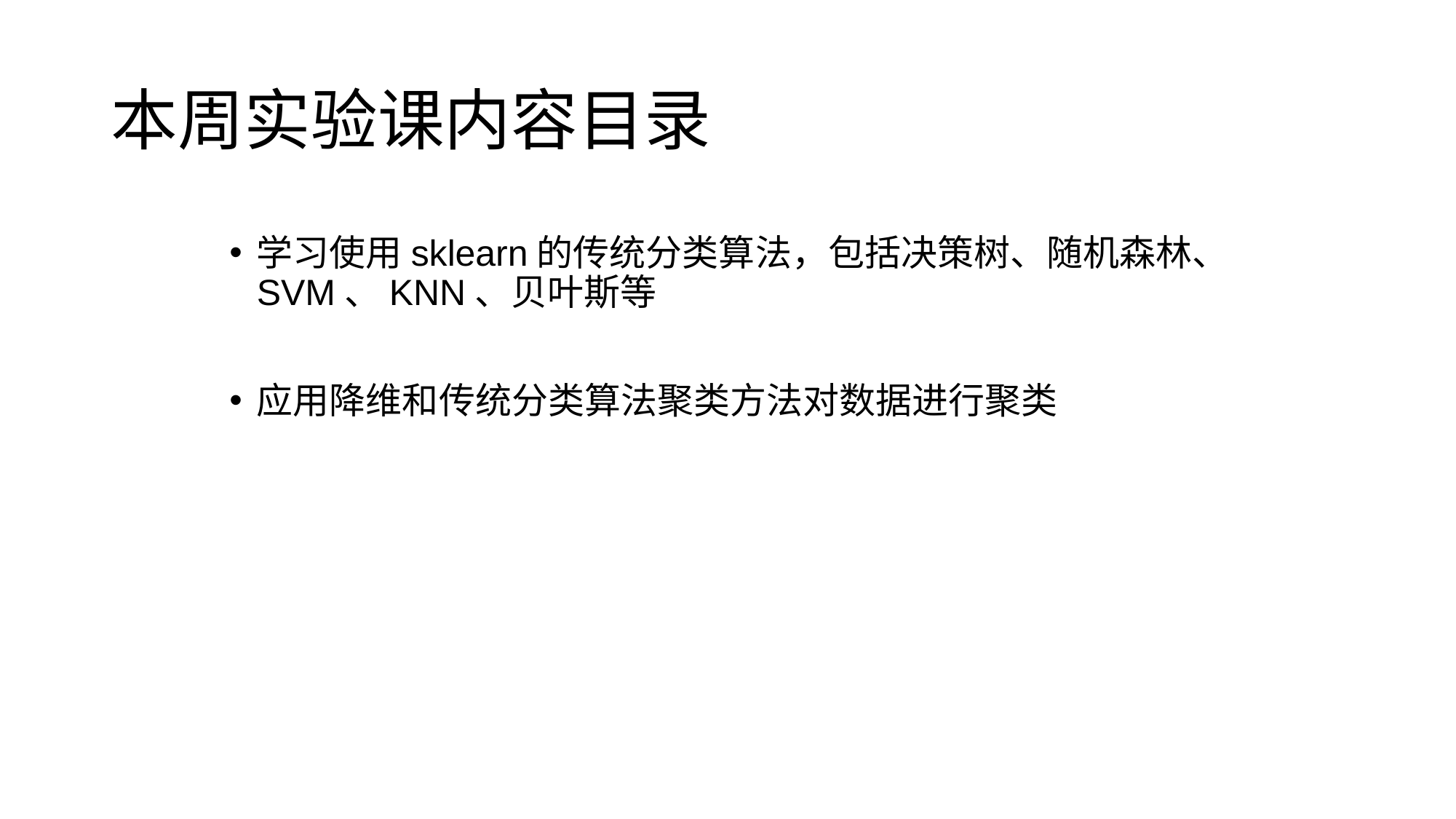

# 本周实验课内容目录
学习使用sklearn的传统分类算法，包括决策树、随机森林、SVM、KNN、贝叶斯等

应用降维和传统分类算法聚类方法对数据进行聚类